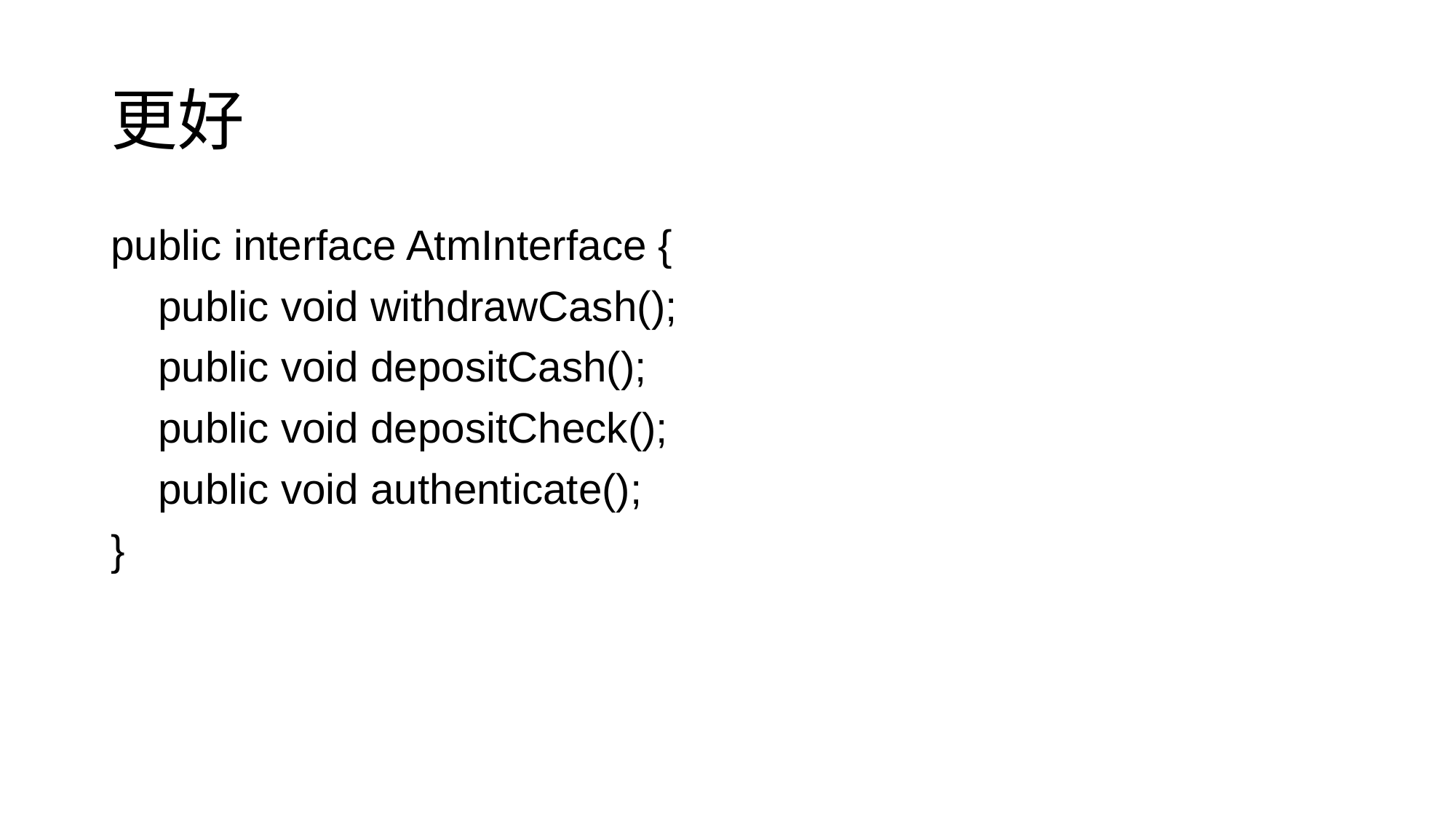

# 更好
public interface AtmInterface {
    public void withdrawCash();
    public void depositCash();
    public void depositCheck();
    public void authenticate();
}